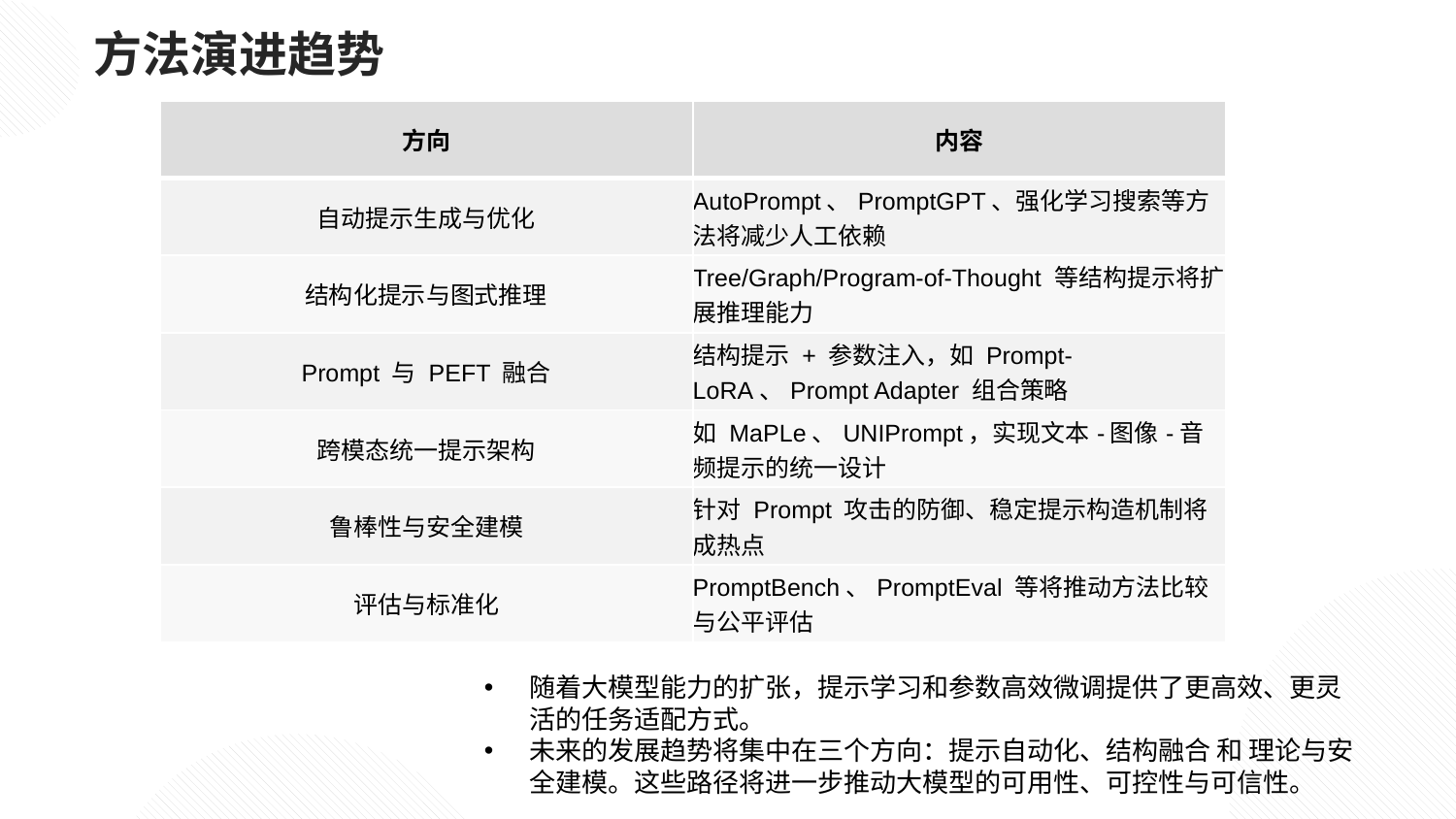

方法演进趋势
| 方向 | 内容 |
| --- | --- |
| 自动提示生成与优化 | AutoPrompt、PromptGPT、强化学习搜索等方法将减少人工依赖 |
| 结构化提示与图式推理 | Tree/Graph/Program-of-Thought 等结构提示将扩展推理能力 |
| Prompt 与 PEFT 融合 | 结构提示 + 参数注入，如 Prompt-LoRA、Prompt Adapter 组合策略 |
| 跨模态统一提示架构 | 如 MaPLe、UNIPrompt，实现文本-图像-音频提示的统一设计 |
| 鲁棒性与安全建模 | 针对 Prompt 攻击的防御、稳定提示构造机制将成热点 |
| 评估与标准化 | PromptBench、PromptEval 等将推动方法比较与公平评估 |

随着大模型能力的扩张，提示学习和参数高效微调提供了更高效、更灵活的任务适配方式。
未来的发展趋势将集中在三个方向：提示自动化、结构融合 和 理论与安全建模。这些路径将进一步推动大模型的可用性、可控性与可信性。